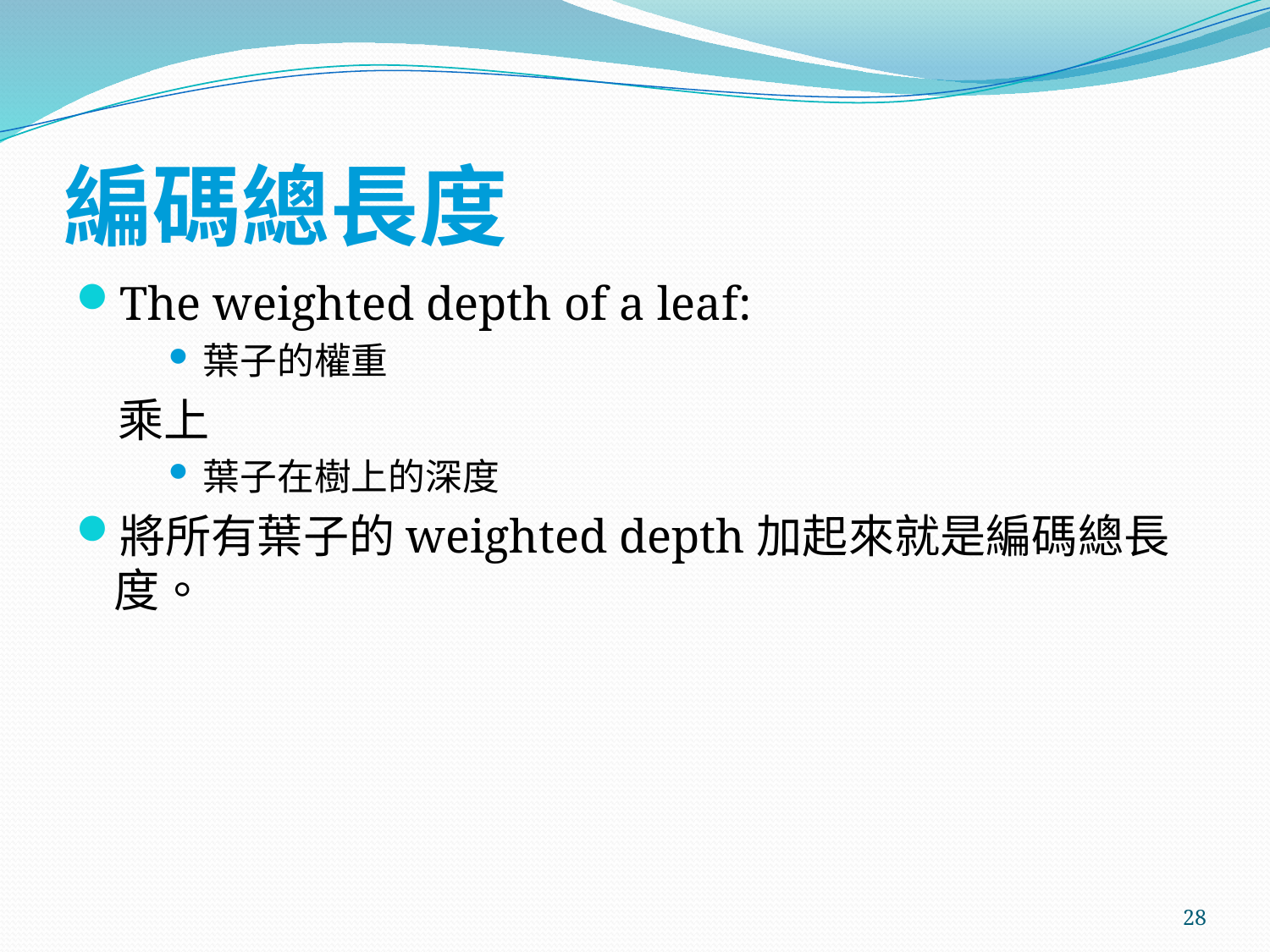

# 編碼總長度
The weighted depth of a leaf:
葉子的權重
   乘上
葉子在樹上的深度
將所有葉子的weighted depth加起來就是編碼總長度。
28